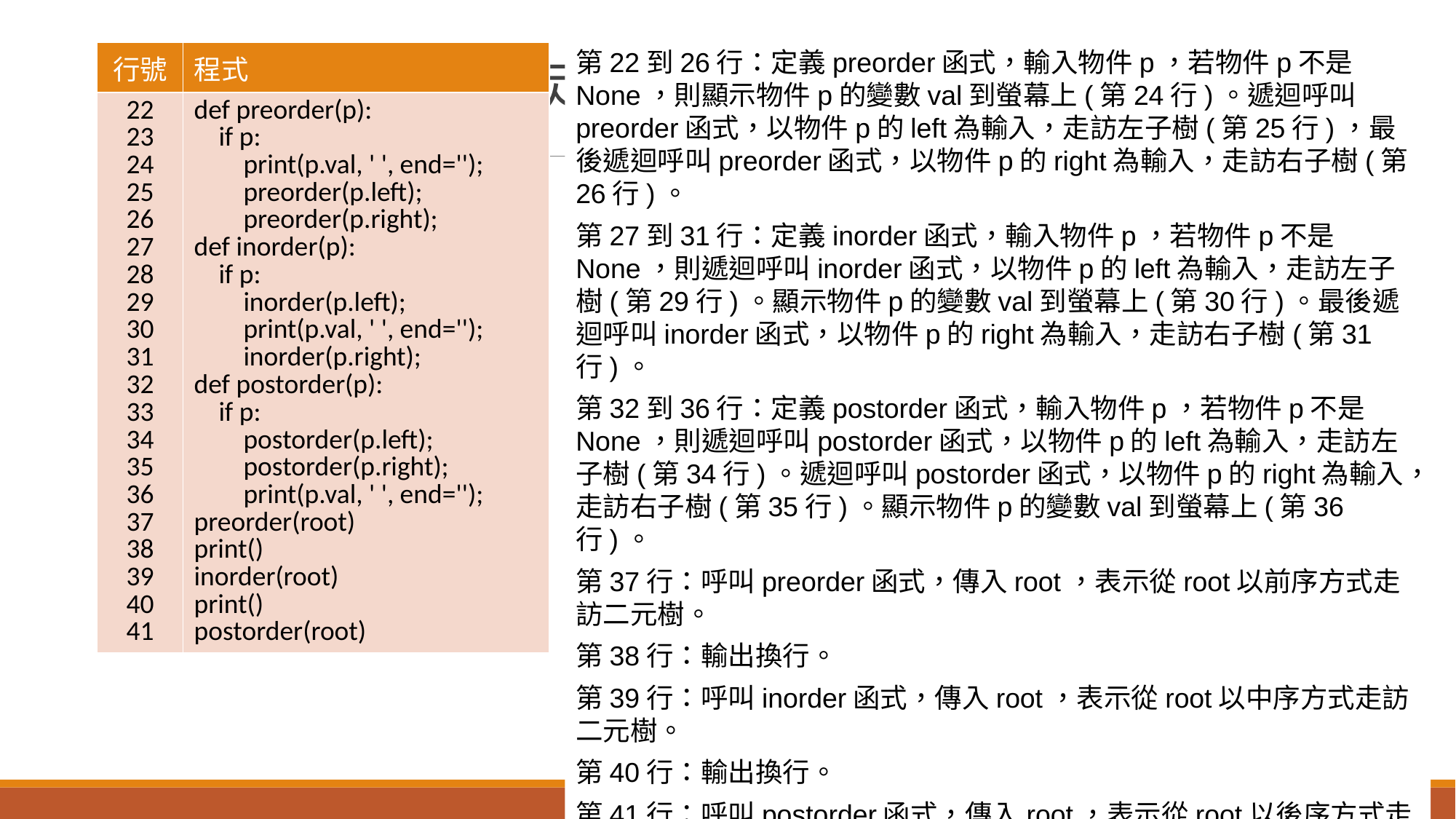

# 6-2-4-2　二元樹走訪--使用指標(6-2-4-2二元樹走訪--使用指標.py)
第22到26行：定義preorder函式，輸入物件p，若物件p不是None，則顯示物件p的變數val到螢幕上(第24行)。遞迴呼叫preorder函式，以物件p的left為輸入，走訪左子樹(第25行)，最後遞迴呼叫preorder函式，以物件p的right為輸入，走訪右子樹(第26行)。
第27到31行：定義inorder函式，輸入物件p，若物件p不是None，則遞迴呼叫inorder函式，以物件p的left為輸入，走訪左子樹(第29行)。顯示物件p的變數val到螢幕上(第30行)。最後遞迴呼叫inorder函式，以物件p的right為輸入，走訪右子樹(第31行)。
第32到36行：定義postorder函式，輸入物件p，若物件p不是None，則遞迴呼叫postorder函式，以物件p的left為輸入，走訪左子樹(第34行)。遞迴呼叫postorder函式，以物件p的right為輸入，走訪右子樹(第35行)。顯示物件p的變數val到螢幕上(第36行)。
第37行：呼叫preorder函式，傳入root，表示從root以前序方式走訪二元樹。
第38行：輸出換行。
第39行：呼叫inorder函式，傳入root，表示從root以中序方式走訪二元樹。
第40行：輸出換行。
第41行：呼叫postorder函式，傳入root，表示從root以後序方式走訪二元樹。
| 行號 | 程式 |
| --- | --- |
| 22 23 24 25 26 27 28 29 30 31 32 33 34 35 36 37 38 39 40 41 | def preorder(p): if p: print(p.val, ' ', end=''); preorder(p.left); preorder(p.right); def inorder(p): if p: inorder(p.left); print(p.val, ' ', end=''); inorder(p.right); def postorder(p): if p: postorder(p.left); postorder(p.right); print(p.val, ' ', end=''); preorder(root) print() inorder(root) print() postorder(root) |
(3)程式與說明